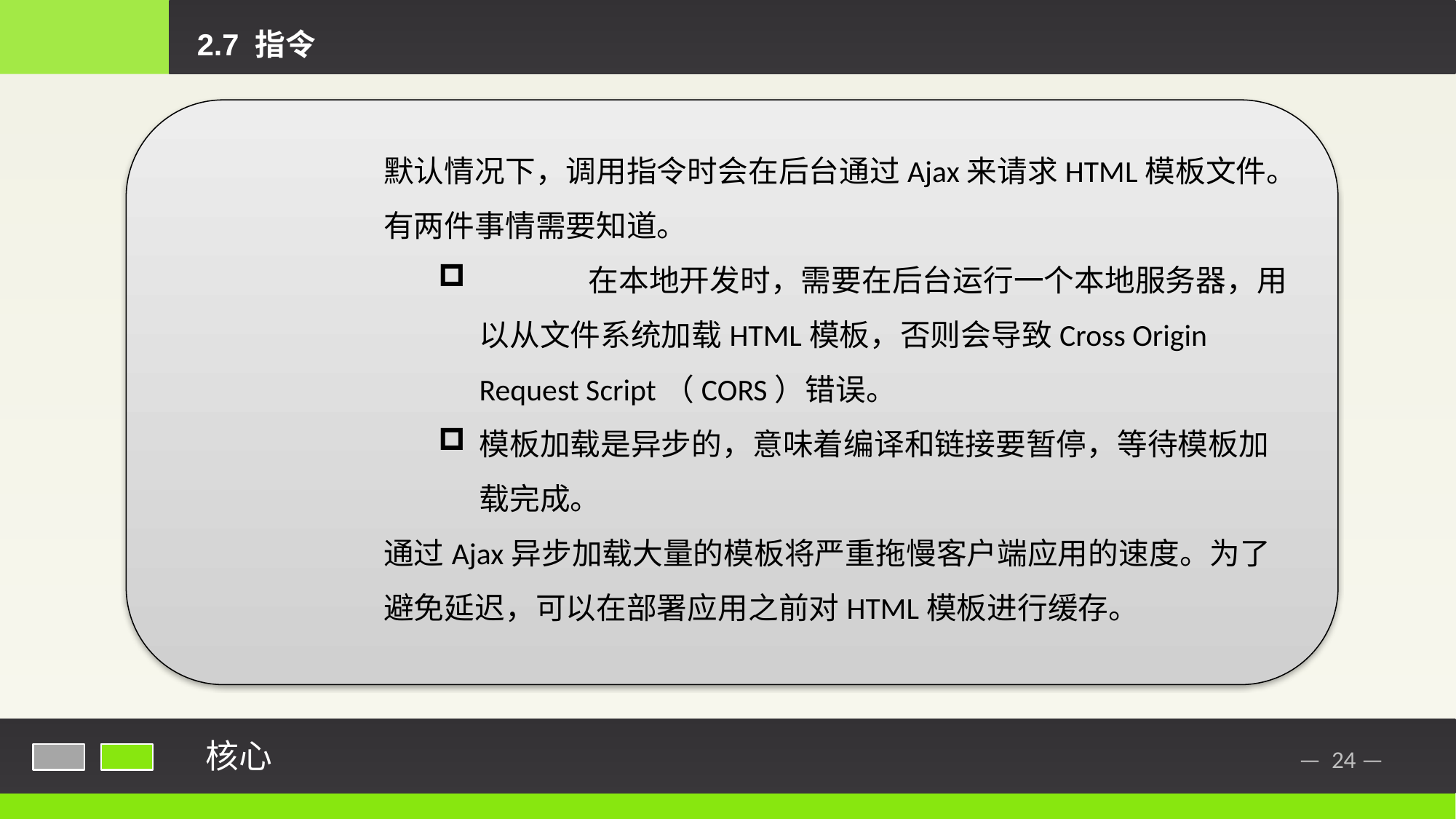

2.7 指令
默认情况下，调用指令时会在后台通过Ajax来请求HTML模板文件。有两件事情需要知道。
	在本地开发时，需要在后台运行一个本地服务器，用以从文件系统加载HTML模板，否则会导致Cross Origin Request Script（CORS）错误。
模板加载是异步的，意味着编译和链接要暂停，等待模板加载完成。
通过Ajax异步加载大量的模板将严重拖慢客户端应用的速度。为了避免延迟，可以在部署应用之前对HTML模板进行缓存。